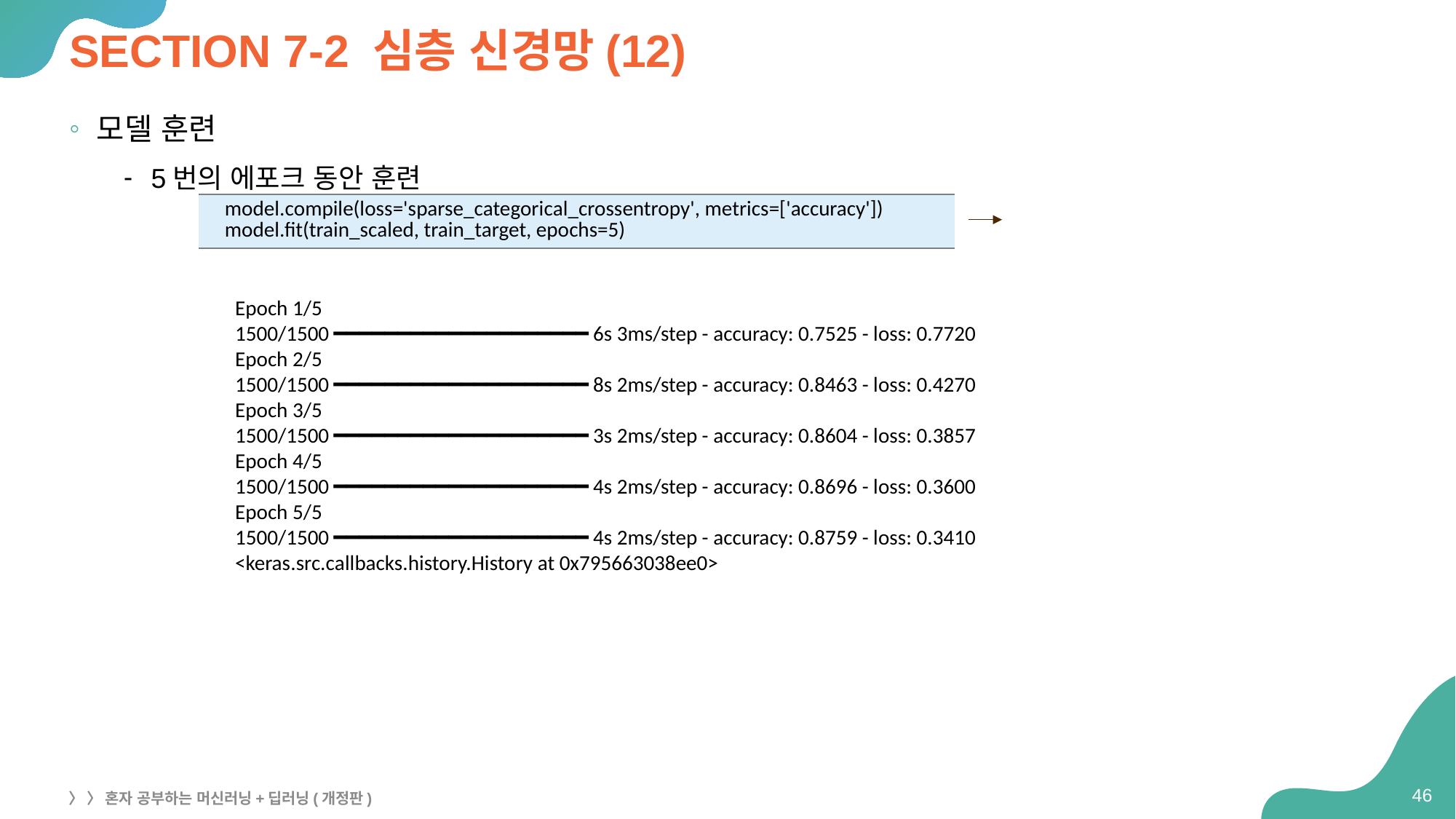

# SECTION 7-2 심층 신경망(12)
모델 훈련
5번의 에포크 동안 훈련
| model.compile(loss='sparse\_categorical\_crossentropy', metrics=['accuracy']) model.fit(train\_scaled, train\_target, epochs=5) |
| --- |
Epoch 1/5
1500/1500 ━━━━━━━━━━━━━━━━━━━━ 6s 3ms/step - accuracy: 0.7525 - loss: 0.7720
Epoch 2/5
1500/1500 ━━━━━━━━━━━━━━━━━━━━ 8s 2ms/step - accuracy: 0.8463 - loss: 0.4270
Epoch 3/5
1500/1500 ━━━━━━━━━━━━━━━━━━━━ 3s 2ms/step - accuracy: 0.8604 - loss: 0.3857
Epoch 4/5
1500/1500 ━━━━━━━━━━━━━━━━━━━━ 4s 2ms/step - accuracy: 0.8696 - loss: 0.3600
Epoch 5/5
1500/1500 ━━━━━━━━━━━━━━━━━━━━ 4s 2ms/step - accuracy: 0.8759 - loss: 0.3410
<keras.src.callbacks.history.History at 0x795663038ee0>
46
〉 〉 혼자 공부하는 머신러닝+딥러닝(개정판)